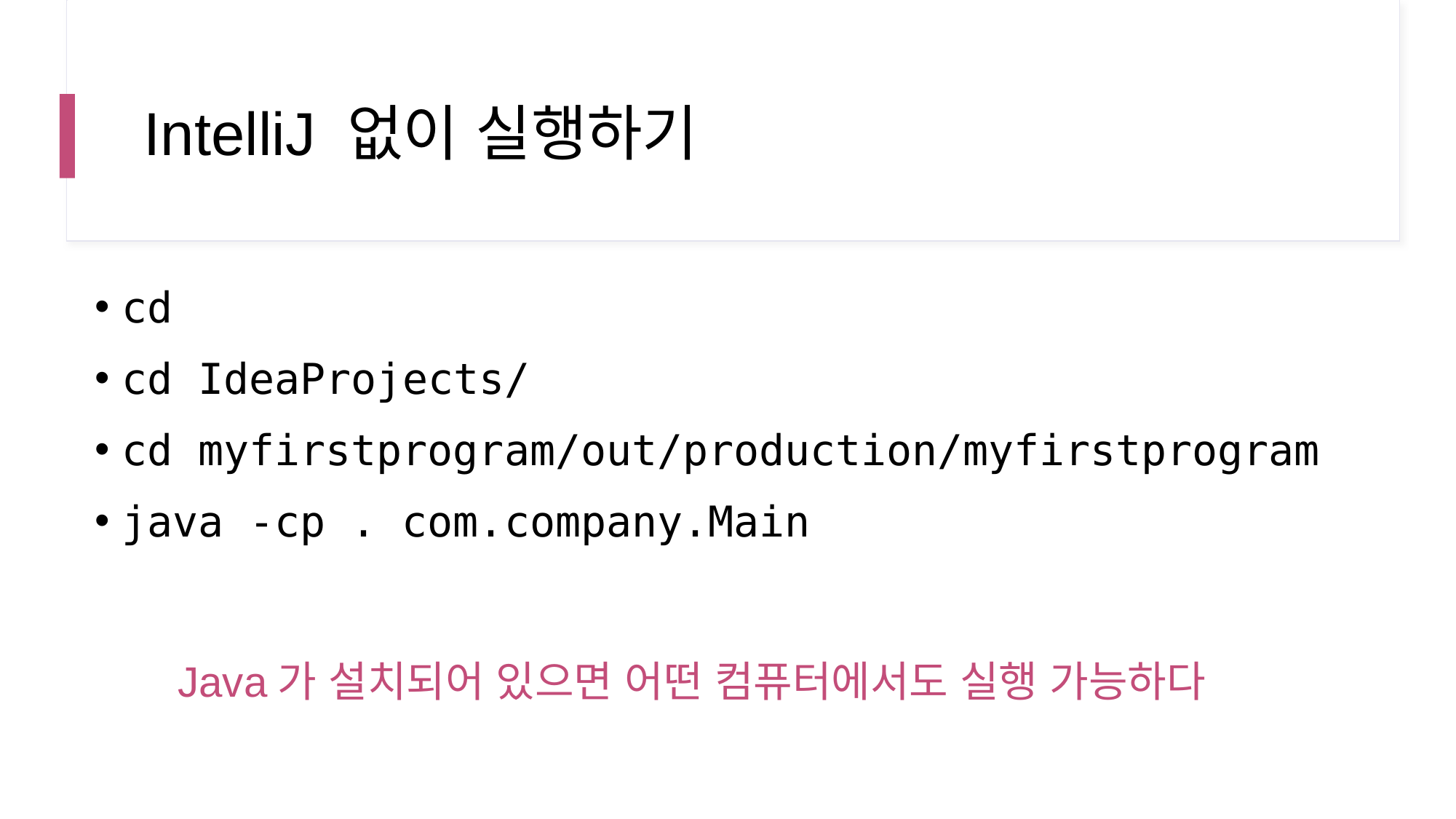

# IntelliJ 없이 실행하기
cd
cd IdeaProjects/
cd myfirstprogram/out/production/myfirstprogram
java -cp . com.company.Main

Java가 설치되어 있으면 어떤 컴퓨터에서도 실행 가능하다